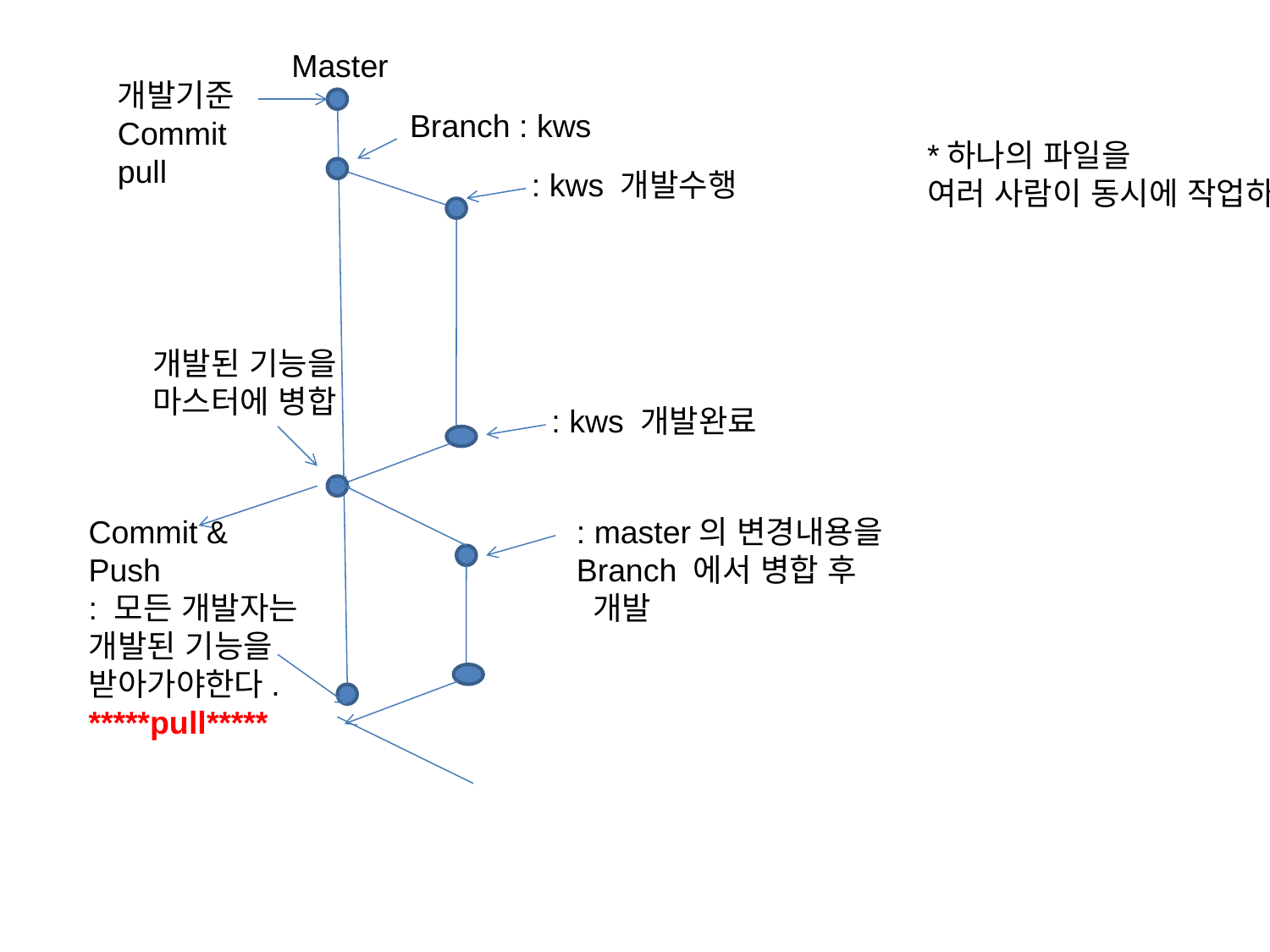

Master
개발기준
Commit
pull

Branch : kws
*하나의 파일을
여러 사람이 동시에 작업하지 말 것.

: kws 개발수행

개발된 기능을
마스터에 병합
: kws 개발완료

Commit &
Push
: 모든 개발자는
개발된 기능을
받아가야한다.
*****pull*****
: master의 변경내용을
Branch 에서 병합 후
 개발